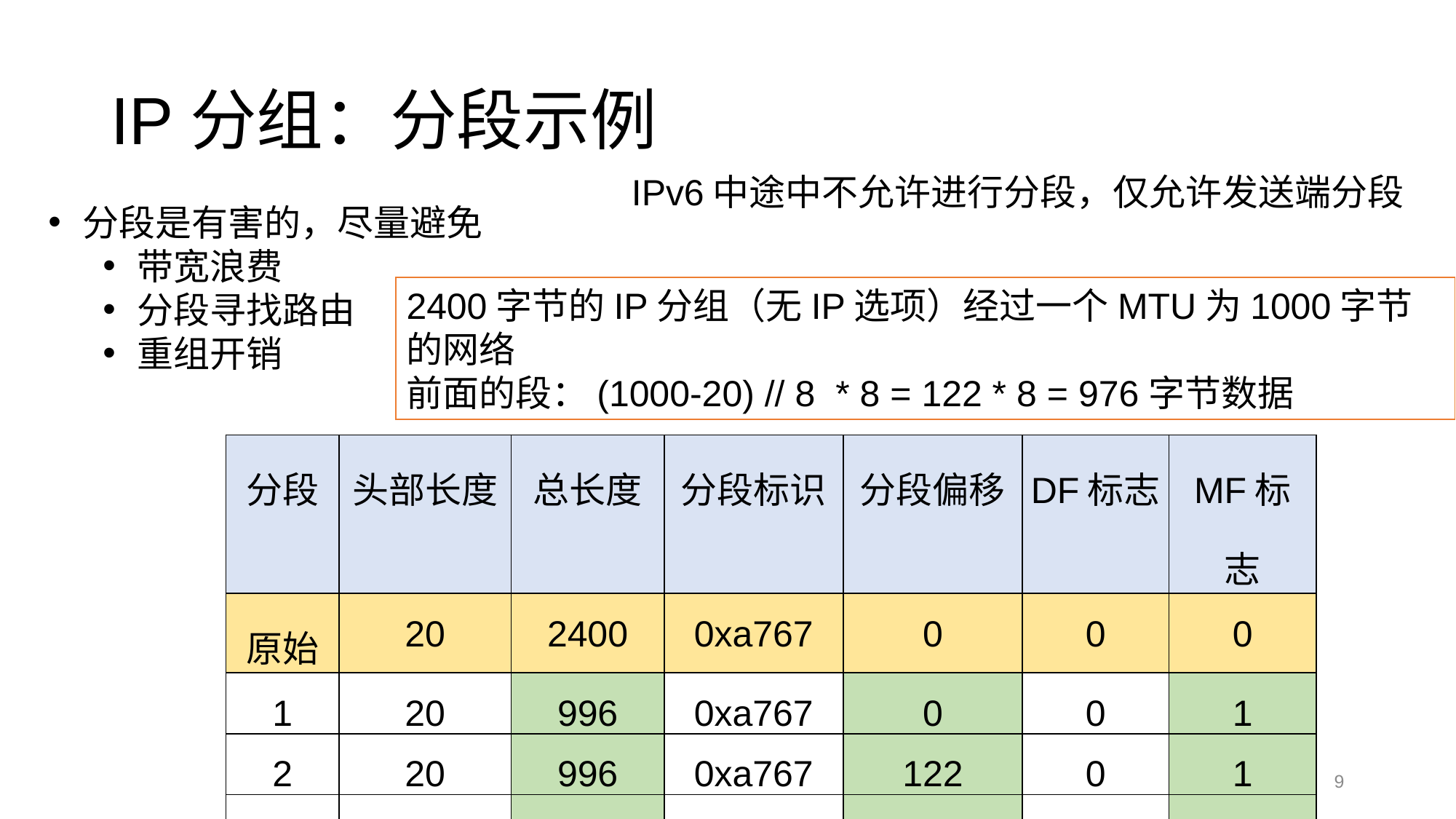

# IP分组：分段示例
IPv6中途中不允许进行分段，仅允许发送端分段
分段是有害的，尽量避免
带宽浪费
分段寻找路由
重组开销
2400字节的IP分组（无IP选项）经过一个MTU为1000字节的网络
前面的段：(1000-20) // 8  * 8 = 122 * 8 = 976字节数据
| 分段 | 头部长度 | 总长度 | 分段标识 | 分段偏移 | DF标志 | MF标志 |
| --- | --- | --- | --- | --- | --- | --- |
| 原始 | 20 | 2400 | 0xa767 | 0 | 0 | 0 |
| 1 | 20 | 996 | 0xa767 | 0 | 0 | 1 |
| 2 | 20 | 996 | 0xa767 | 122 | 0 | 1 |
| 3 | 20 | 448 | 0xa767 | 244 | 0 | 0 |
9